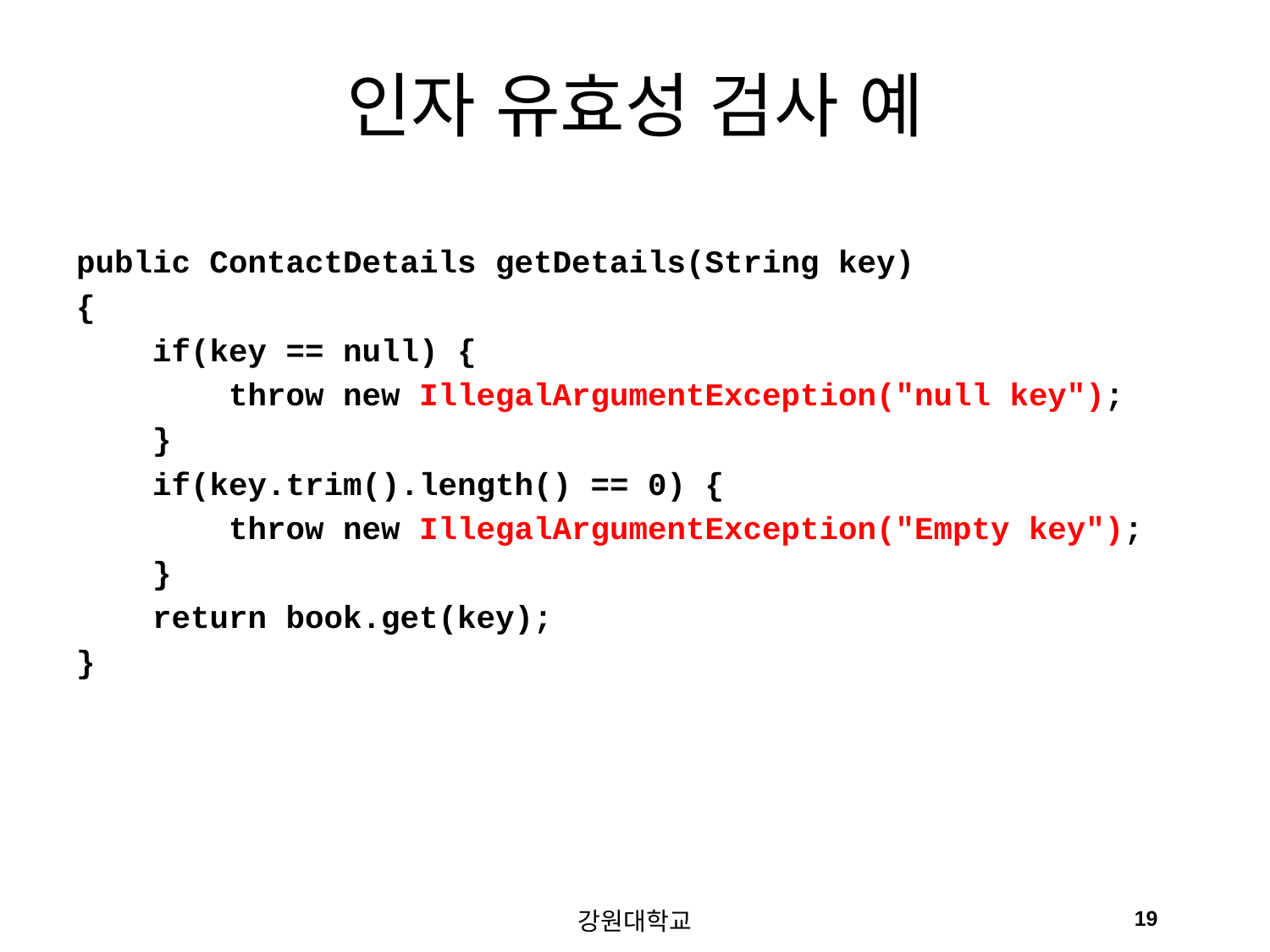

# 인자 유효성 검사 예

public ContactDetails getDetails(String key)
{
    if(key == null) {
        throw new IllegalArgumentException("null key");
    }
    if(key.trim().length() == 0) {
        throw new IllegalArgumentException("Empty key");
    }
    return book.get(key);
}
강원대학교